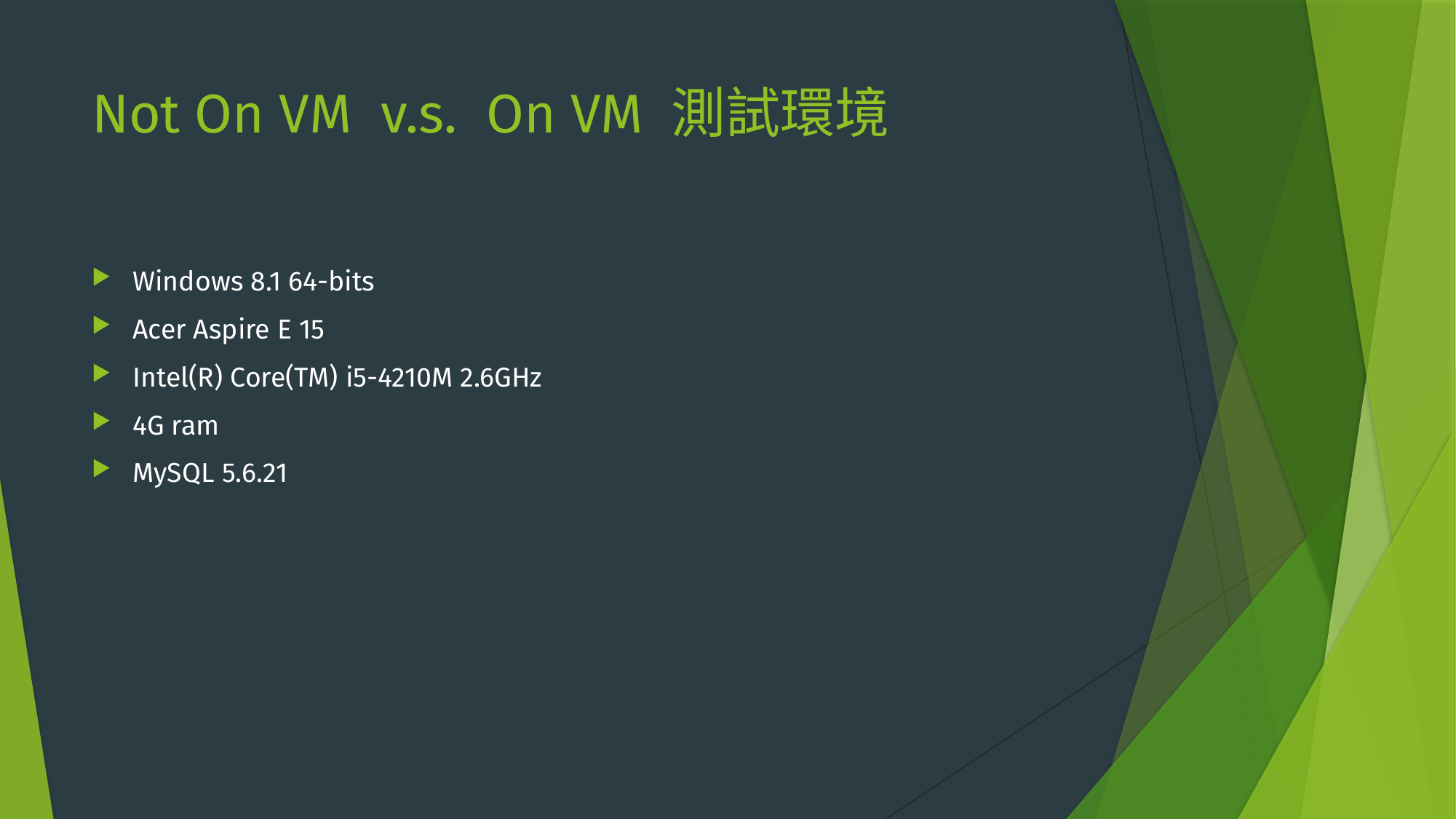

# Not On VM  v.s.  On VM 測試環境
Windows 8.1 64-bits
Acer Aspire E 15
Intel(R) Core(TM) i5-4210M 2.6GHz
4G ram
MySQL 5.6.21